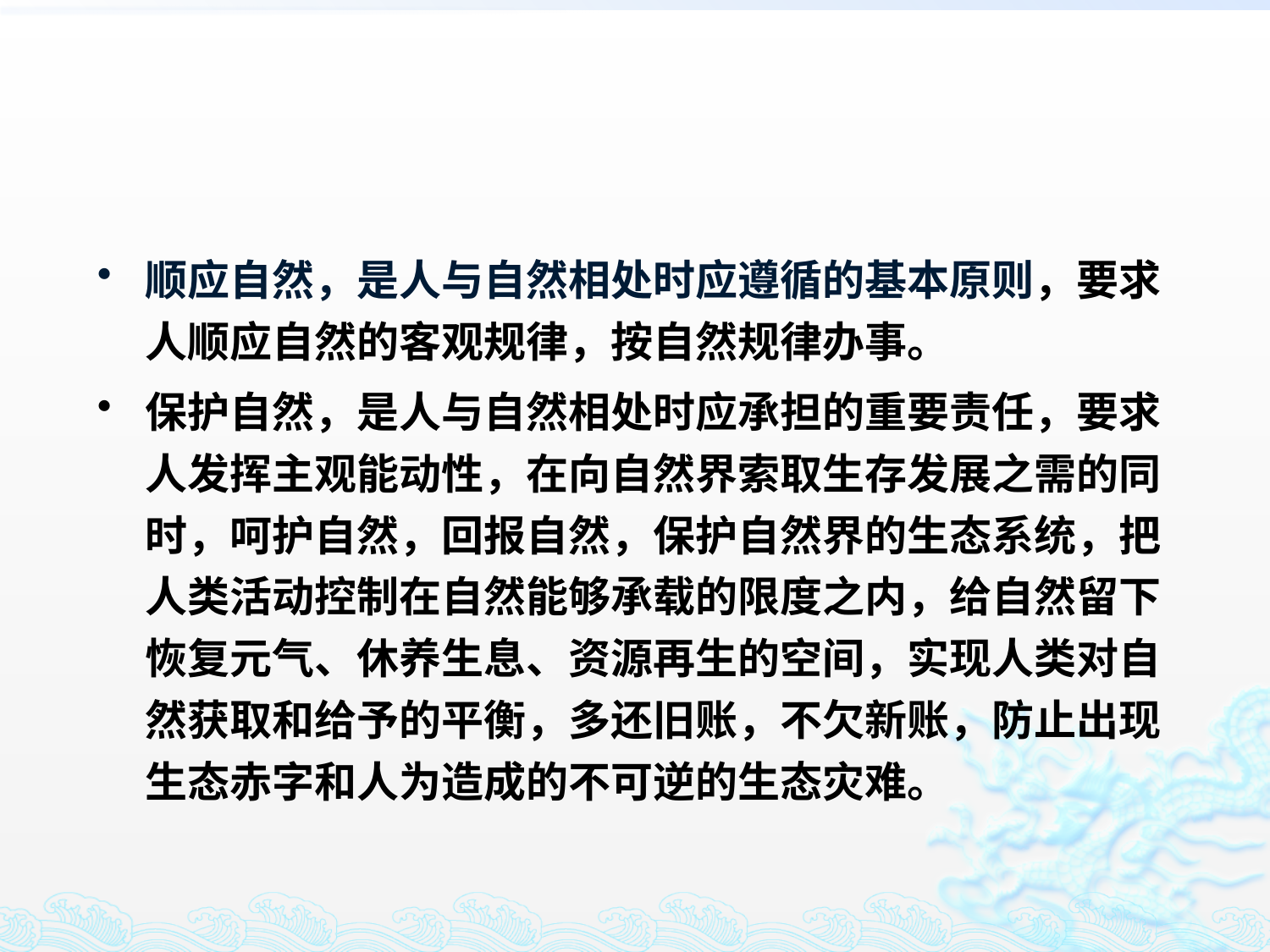

顺应自然，是人与自然相处时应遵循的基本原则，要求人顺应自然的客观规律，按自然规律办事。
保护自然，是人与自然相处时应承担的重要责任，要求人发挥主观能动性，在向自然界索取生存发展之需的同时，呵护自然，回报自然，保护自然界的生态系统，把人类活动控制在自然能够承载的限度之内，给自然留下恢复元气、休养生息、资源再生的空间，实现人类对自然获取和给予的平衡，多还旧账，不欠新账，防止出现生态赤字和人为造成的不可逆的生态灾难。